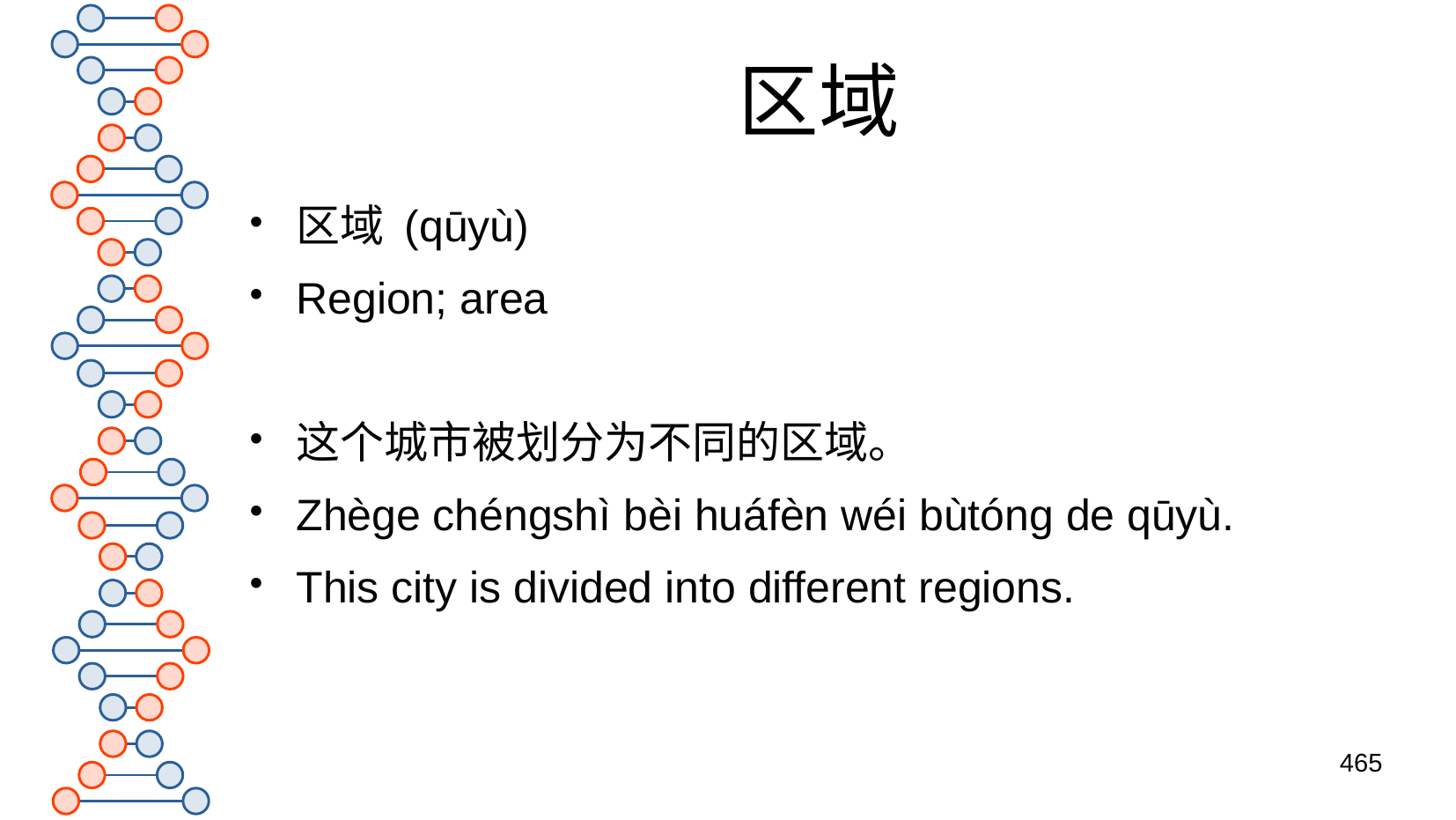

# 区域
区域 (qūyù)
Region; area

这个城市被划分为不同的区域。
Zhège chéngshì bèi huáfèn wéi bùtóng de qūyù.
This city is divided into different regions.

465